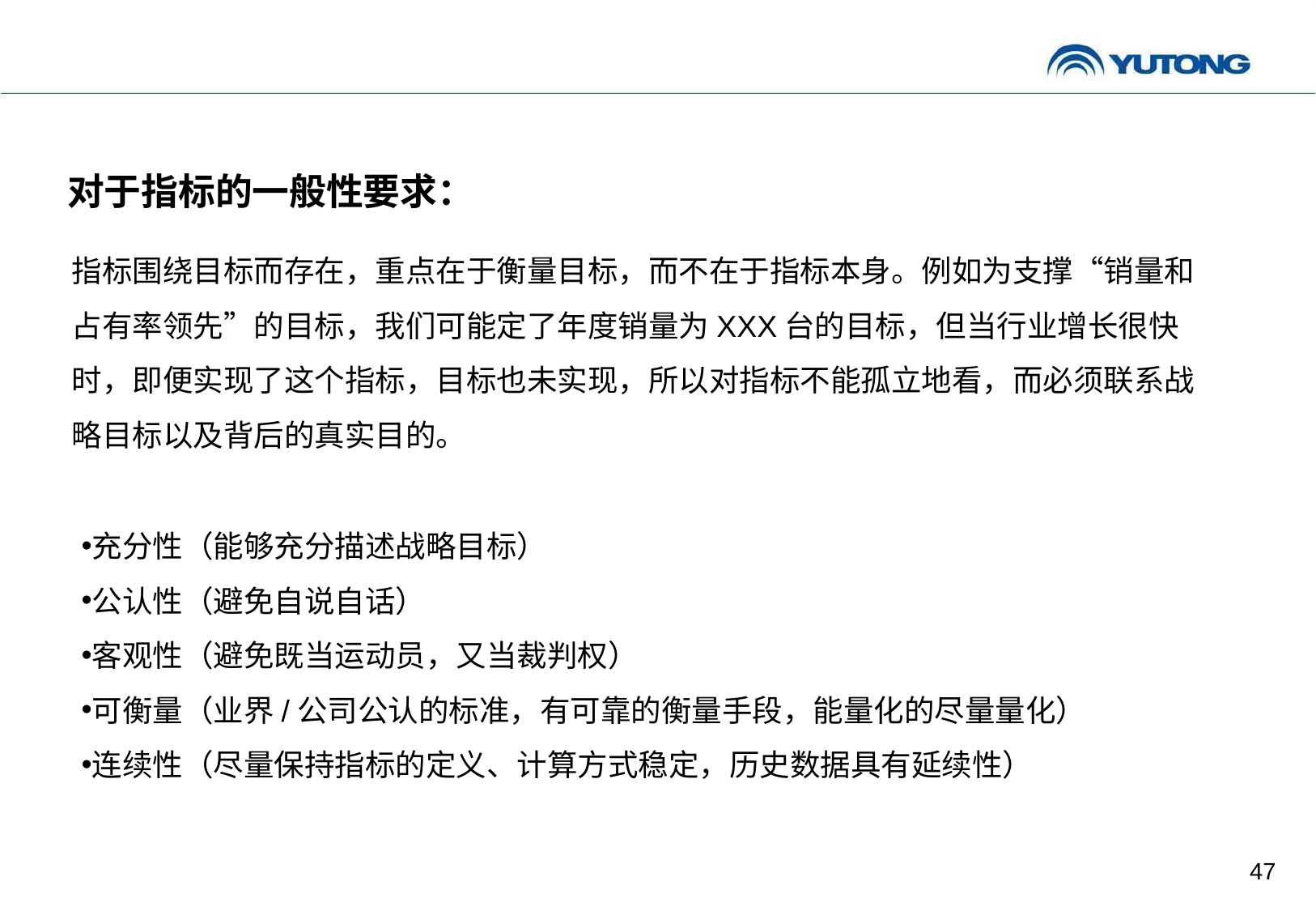

对于指标的一般性要求：

指标围绕目标而存在，重点在于衡量目标，而不在于指标本身。例如为支撑“销量和占有率领先”的目标，我们可能定了年度销量为XXX台的目标，但当行业增长很快时，即便实现了这个指标，目标也未实现，所以对指标不能孤立地看，而必须联系战略目标以及背后的真实目的。
充分性（能够充分描述战略目标）
公认性（避免自说自话）
客观性（避免既当运动员，又当裁判权）
可衡量（业界/公司公认的标准，有可靠的衡量手段，能量化的尽量量化）
连续性（尽量保持指标的定义、计算方式稳定，历史数据具有延续性）
47